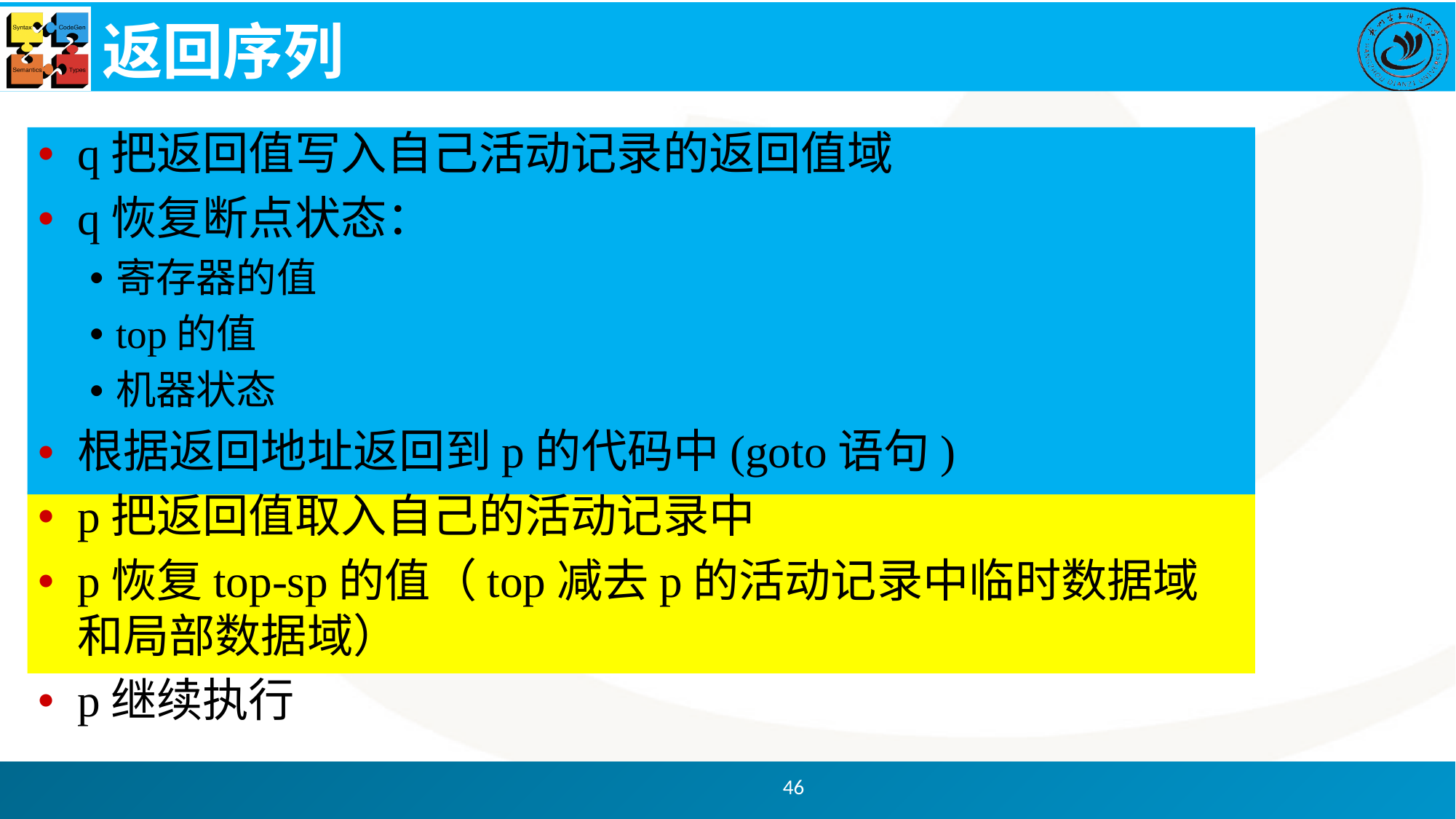

# 返回序列
q把返回值写入自己活动记录的返回值域
q恢复断点状态：
寄存器的值
top的值
机器状态
根据返回地址返回到p的代码中(goto语句)
p把返回值取入自己的活动记录中
p恢复top-sp的值（top减去p的活动记录中临时数据域和局部数据域）
p继续执行

46